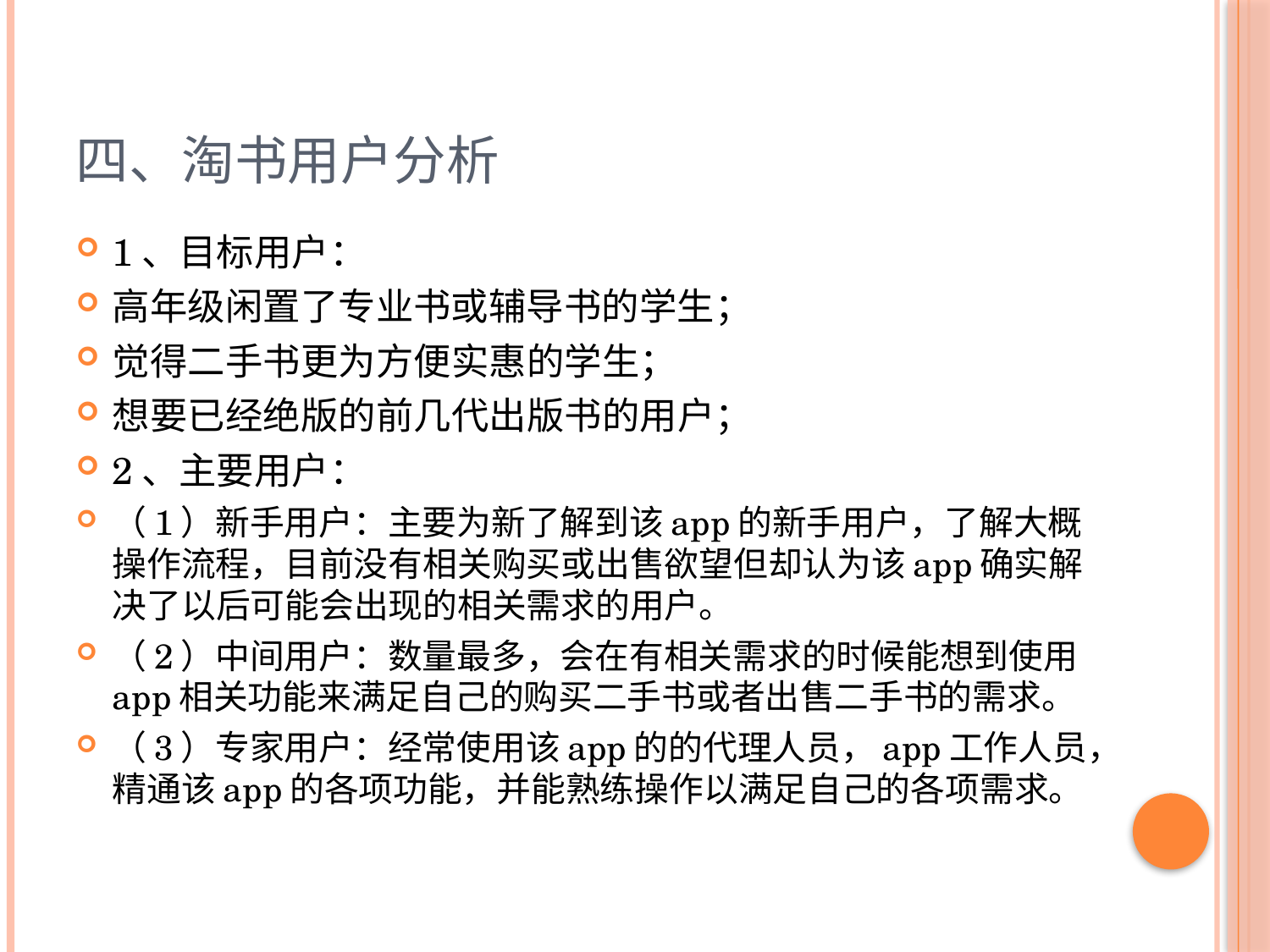

# 四、淘书用户分析
1、目标用户：
高年级闲置了专业书或辅导书的学生；
觉得二手书更为方便实惠的学生；
想要已经绝版的前几代出版书的用户；
2、主要用户：
（1）新手用户：主要为新了解到该app的新手用户，了解大概操作流程，目前没有相关购买或出售欲望但却认为该app确实解决了以后可能会出现的相关需求的用户。
（2）中间用户：数量最多，会在有相关需求的时候能想到使用app相关功能来满足自己的购买二手书或者出售二手书的需求。
（3）专家用户：经常使用该app的的代理人员，app工作人员，精通该app的各项功能，并能熟练操作以满足自己的各项需求。